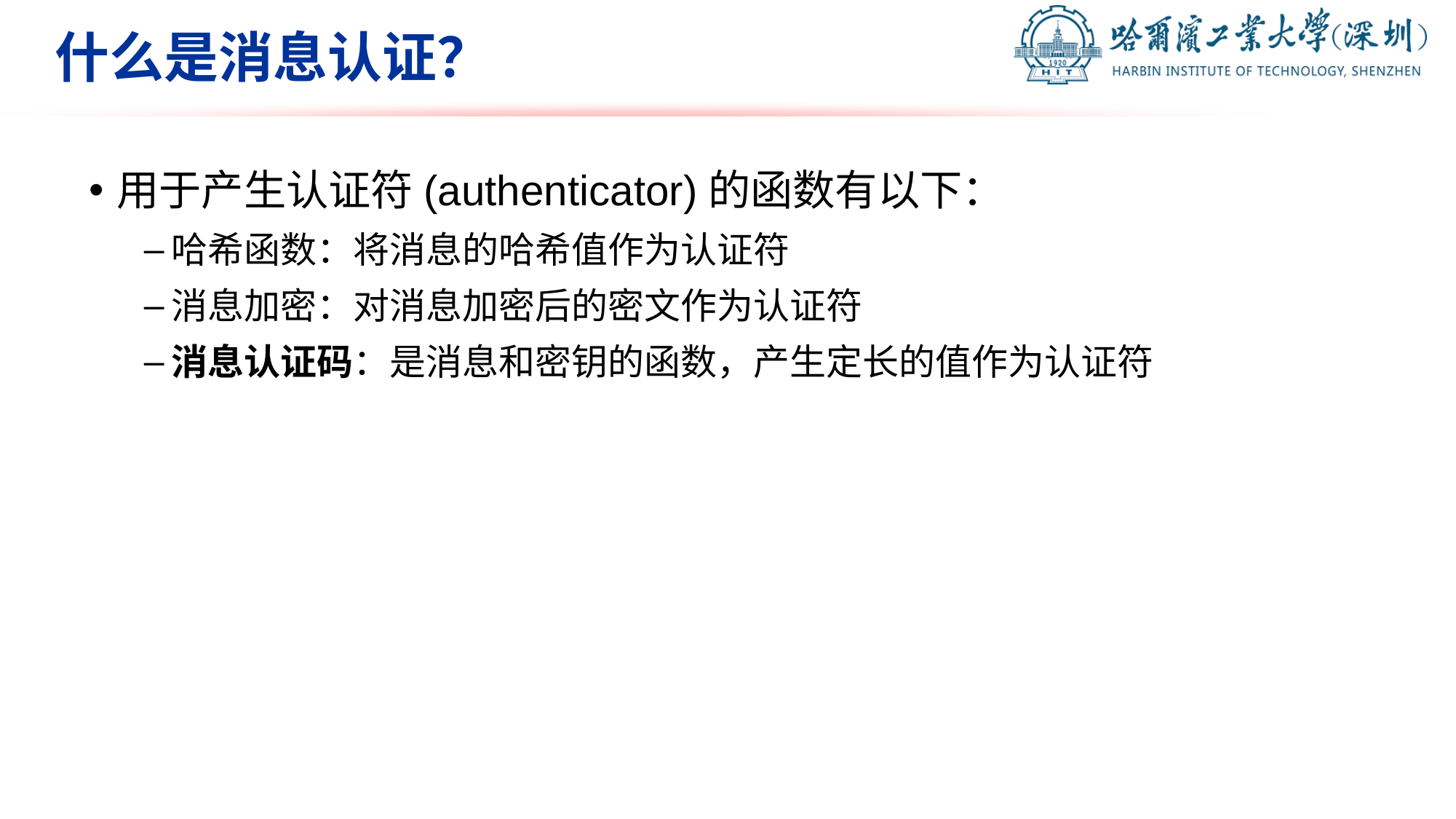

# 什么是消息认证？
用于产生认证符(authenticator)的函数有以下：
哈希函数：将消息的哈希值作为认证符
消息加密：对消息加密后的密文作为认证符
消息认证码：是消息和密钥的函数，产生定长的值作为认证符